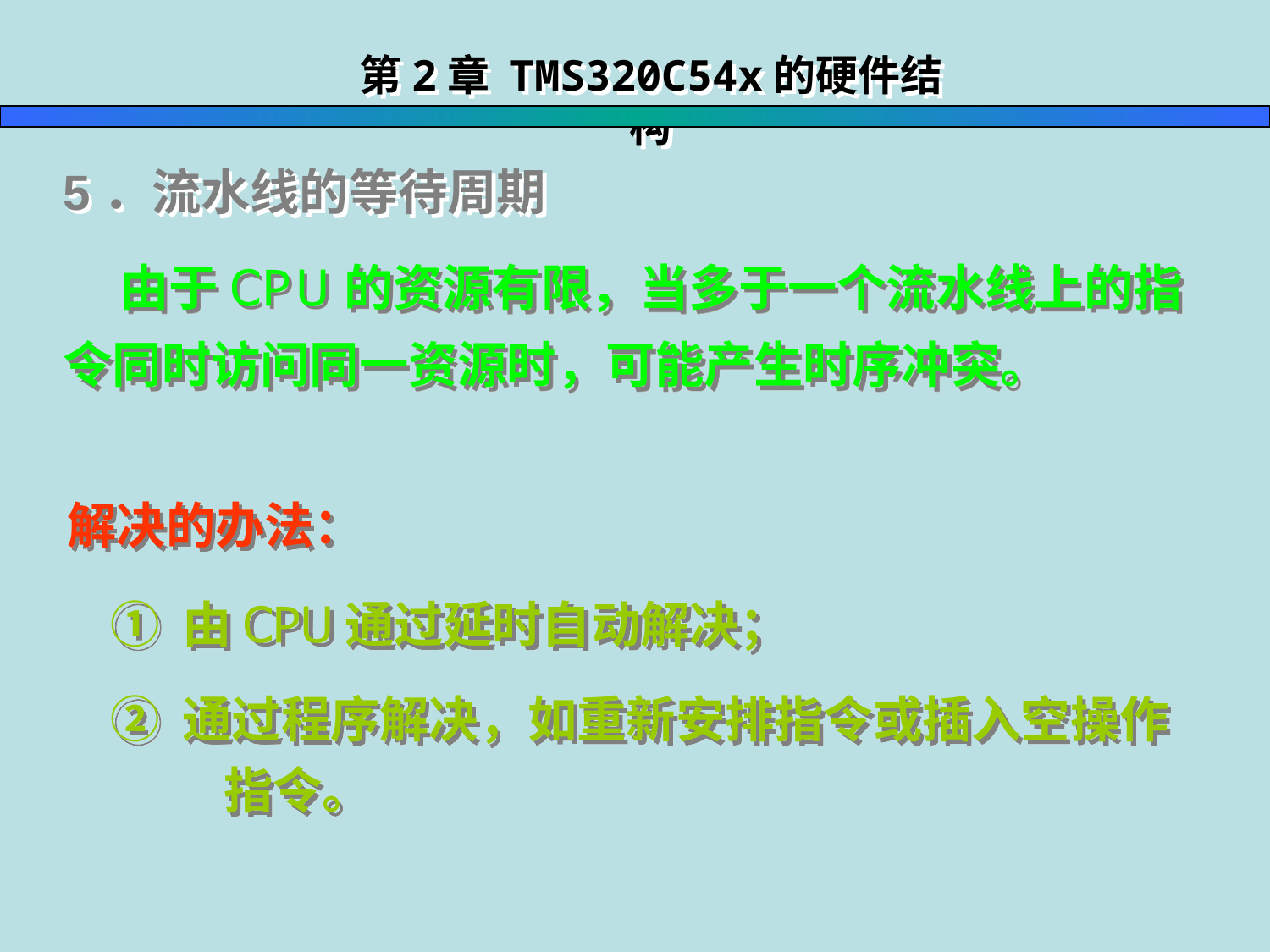

第2章 TMS320C54x的硬件结构

5．流水线的等待周期
    由于CPU的资源有限，当多于一个流水线上的指令同时访问同一资源时，可能产生时序冲突。
解决的办法：
    ① 由CPU通过延时自动解决；
    ② 通过程序解决，如重新安排指令或插入空操作指令。
160